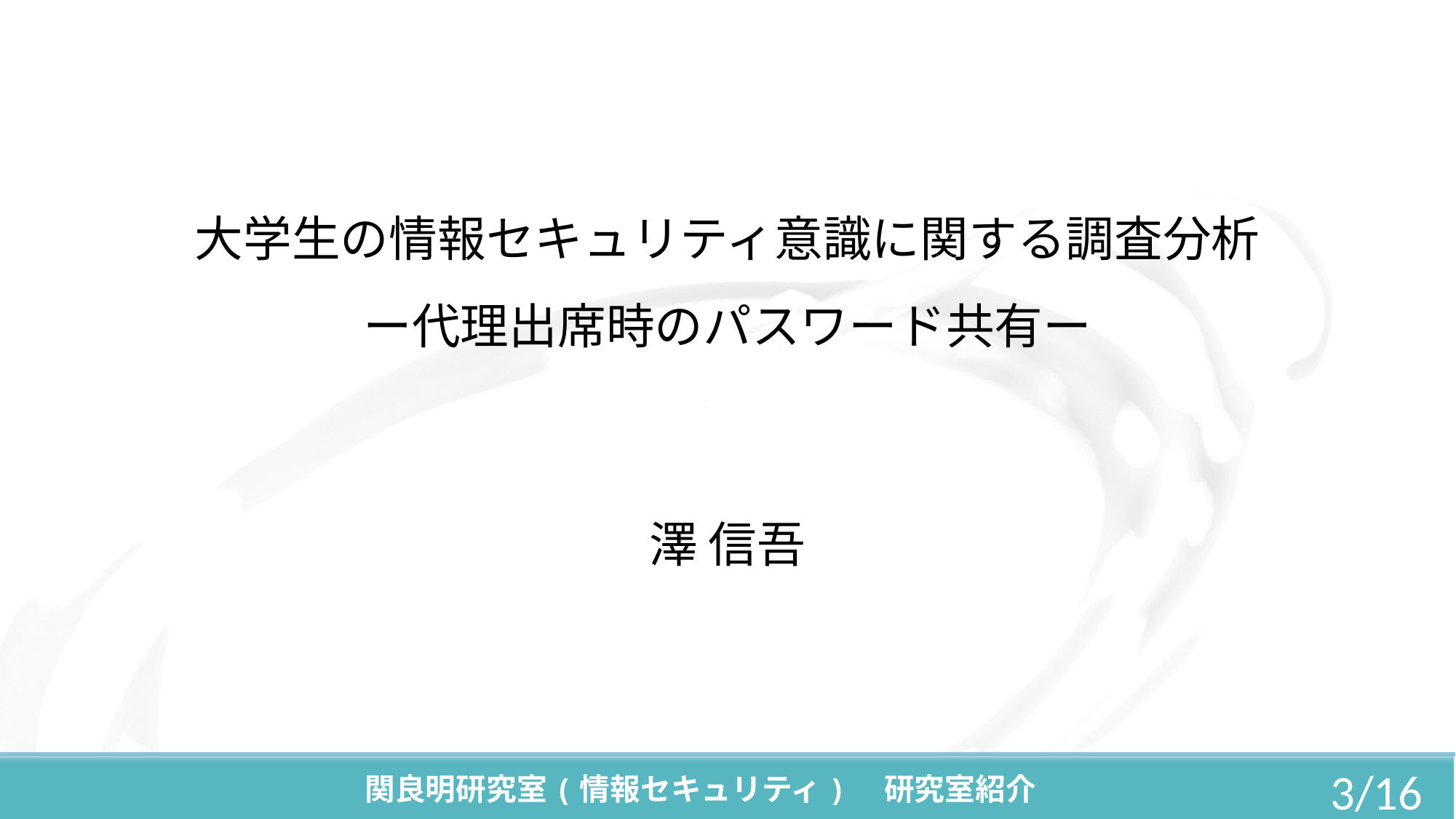

# 大学生の情報セキュリティ意識に関する調査分析 ー代理出席時のパスワード共有ー 澤 信吾